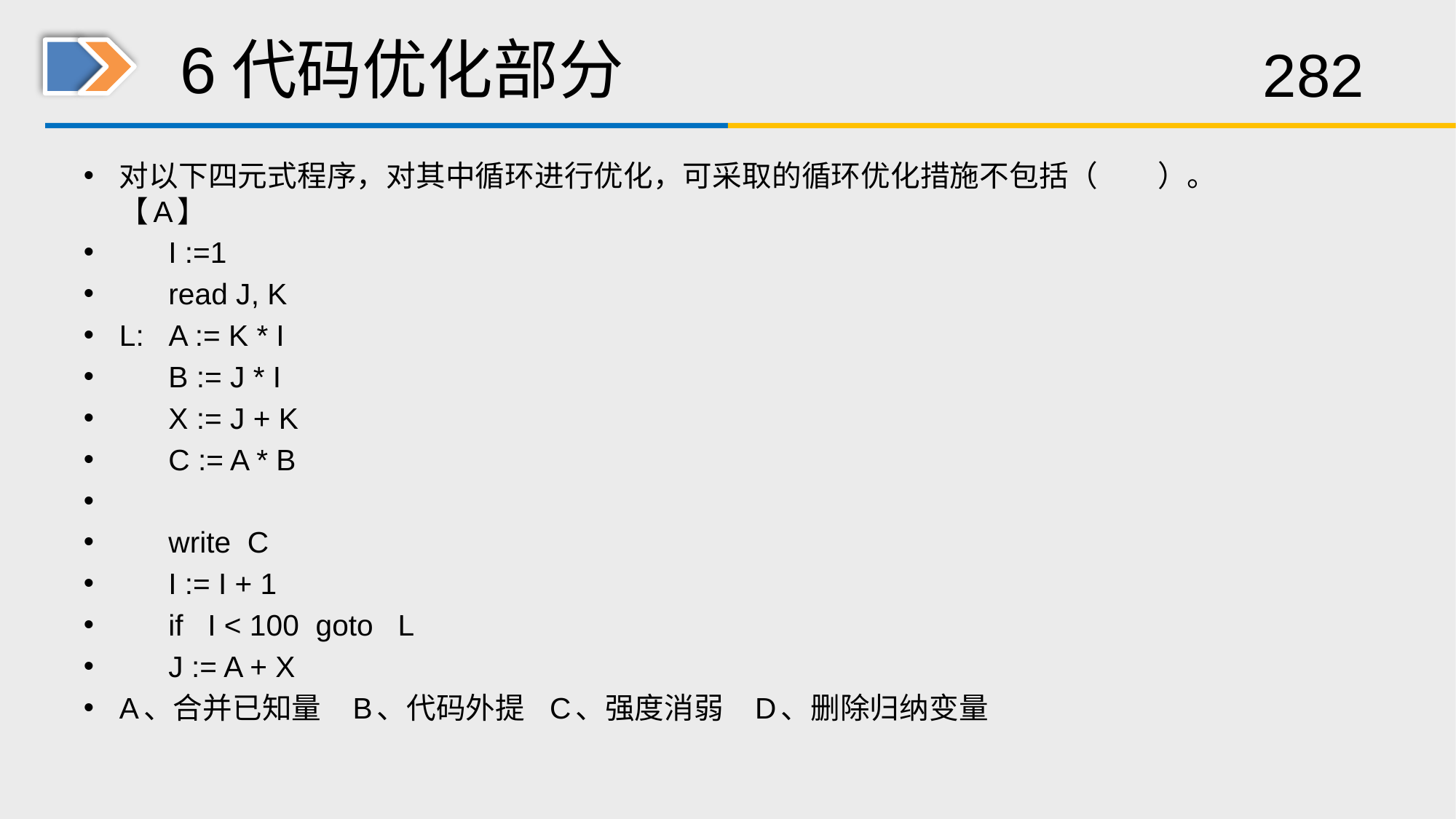

# 6代码优化部分
282
对以下四元式程序，对其中循环进行优化，可采取的循环优化措施不包括（　　）。【A】
      I :=1
      read J, K
L:   A := K * I
      B := J * I
      X := J + K
      C := A * B

      write  C
      I := I + 1
      if   I < 100  goto   L
      J := A + X
A、合并已知量    B、代码外提   C、强度消弱    D、删除归纳变量